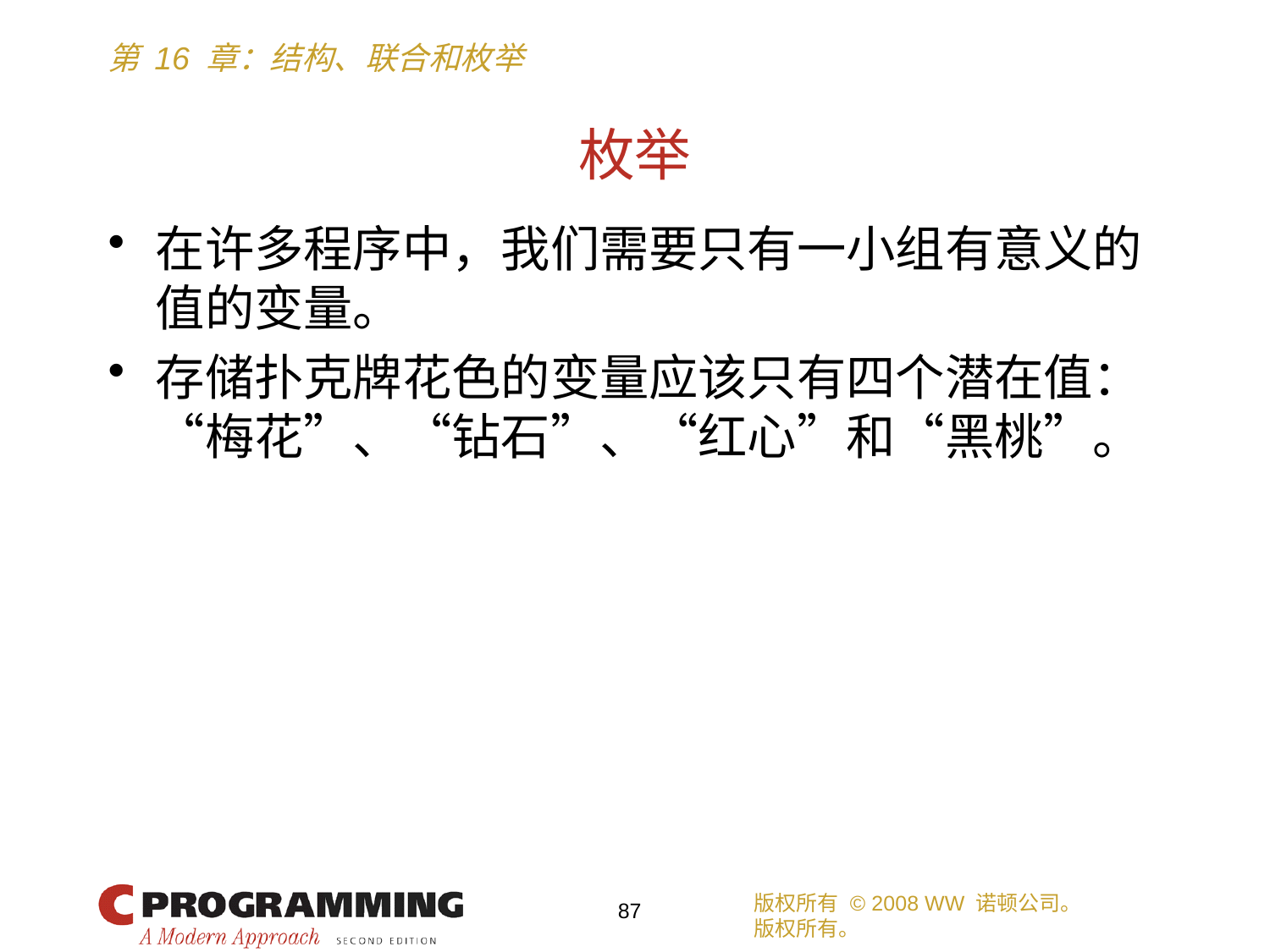

# 枚举
在许多程序中，我们需要只有一小组有意义的值的变量。
存储扑克牌花色的变量应该只有四个潜在值：“梅花”、“钻石”、“红心”和“黑桃”。
版权所有 © 2008 WW 诺顿公司。
版权所有。
87